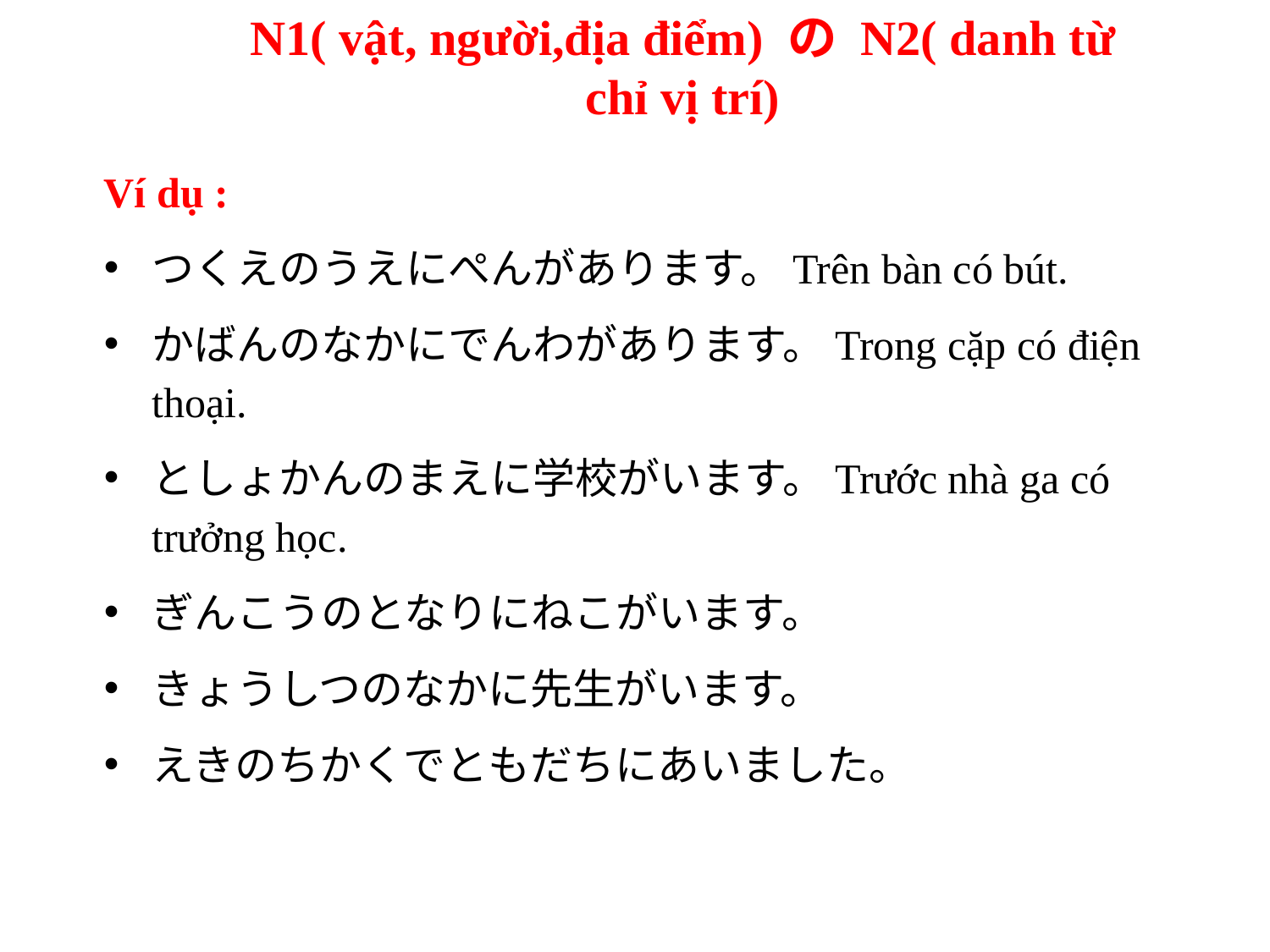

N1( vật, người,địa điểm) の N2( danh từ chỉ vị trí)
Ví dụ :
つくえのうえにぺんがあります。Trên bàn có bút.
かばんのなかにでんわがあります。Trong cặp có điện thoại.
としょかんのまえに学校がいます。Trước nhà ga có trưởng học.
ぎんこうのとなりにねこがいます。
きょうしつのなかに先生がいます。
えきのちかくでともだちにあいました。